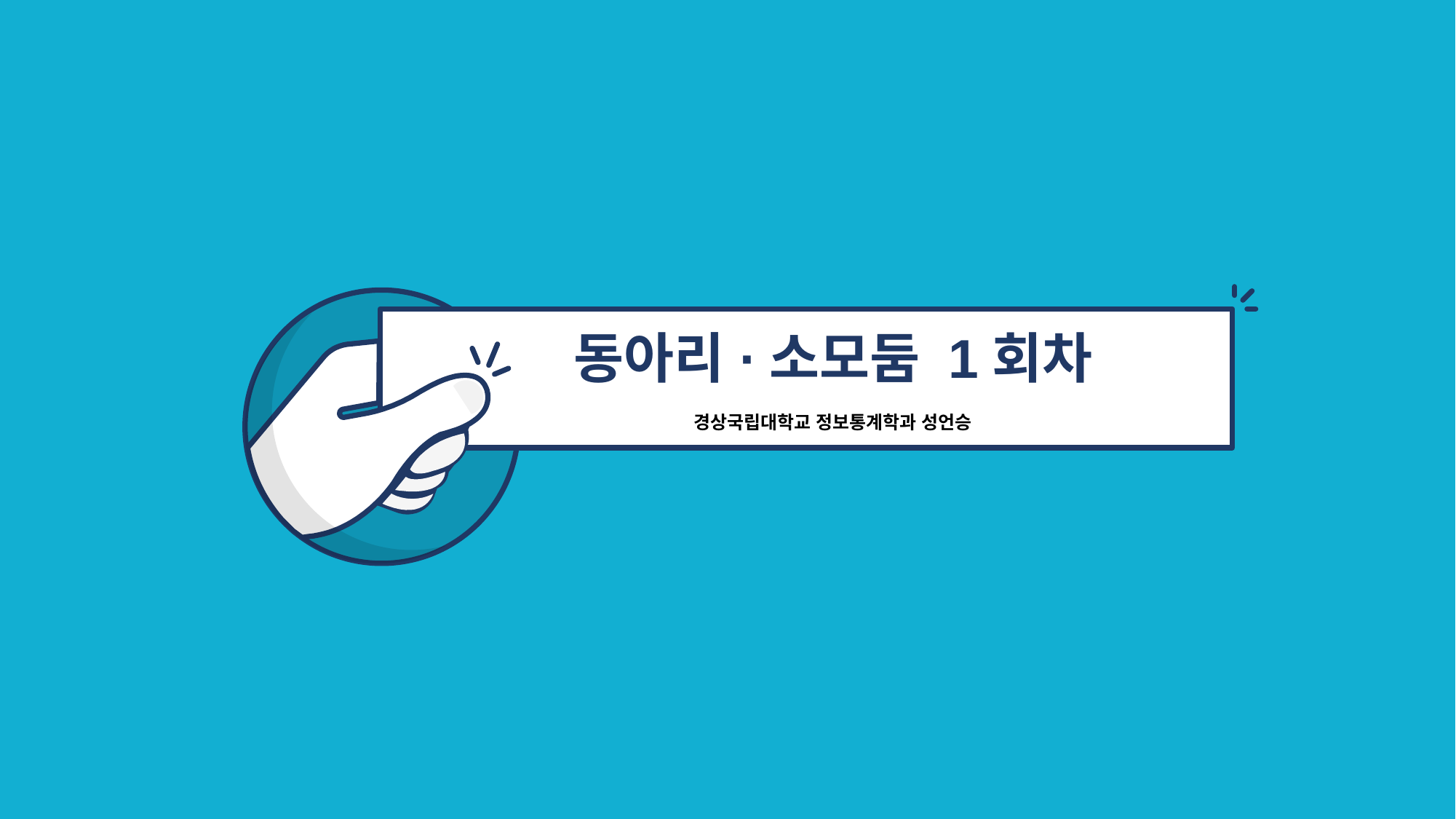

동아리 ∙ 소모둠 1회차
경상국립대학교 정보통계학과 성언승